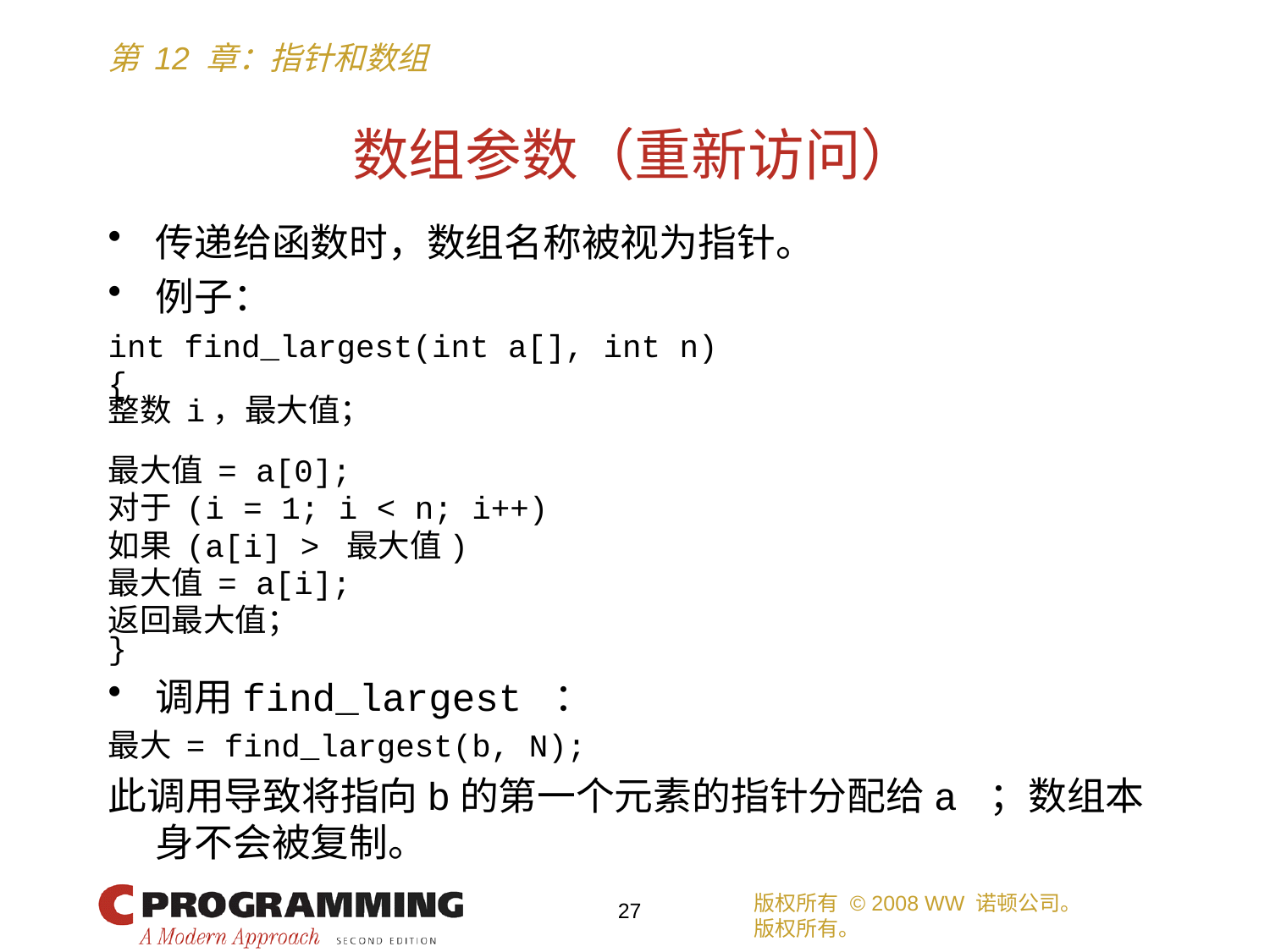

# 数组参数（重新访问）
传递给函数时，数组名称被视为指针。
例子：
int find_largest(int a[], int n)
{
整数 i，最大值；

最大值 = a[0];
对于 (i = 1; i < n; i++)
如果 (a[i] > 最大值)
最大值 = a[i];
返回最大值；
}
调用find_largest ：
最大 = find_largest(b, N);
此调用导致将指向b的第一个元素的指针分配给a ；数组本身不会被复制。
版权所有 © 2008 WW 诺顿公司。
版权所有。
27